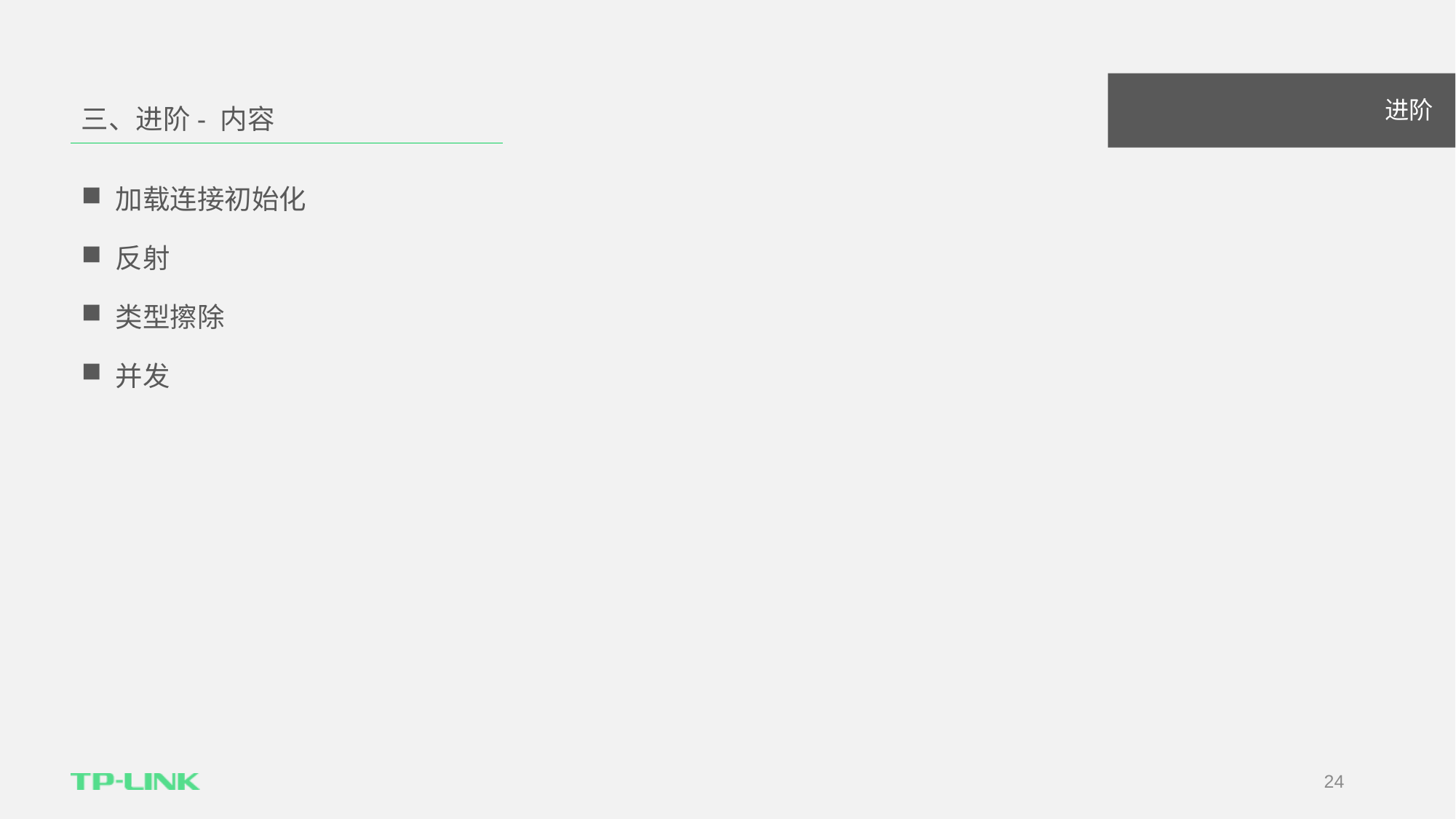

进阶
# 三、进阶- 内容
加载连接初始化

反射

类型擦除

并发

24